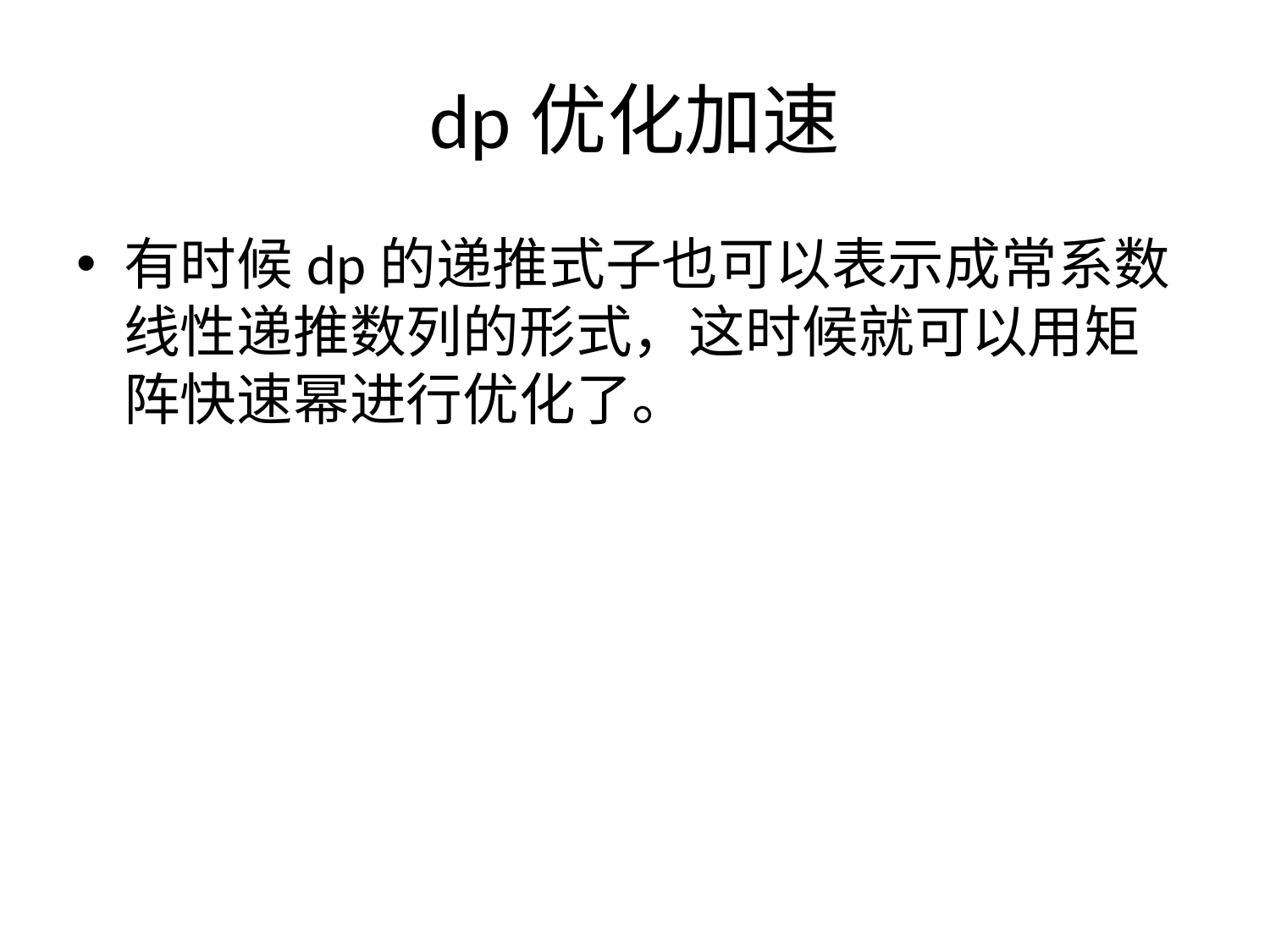

# dp优化加速
有时候dp的递推式子也可以表示成常系数线性递推数列的形式，这时候就可以用矩阵快速幂进行优化了。